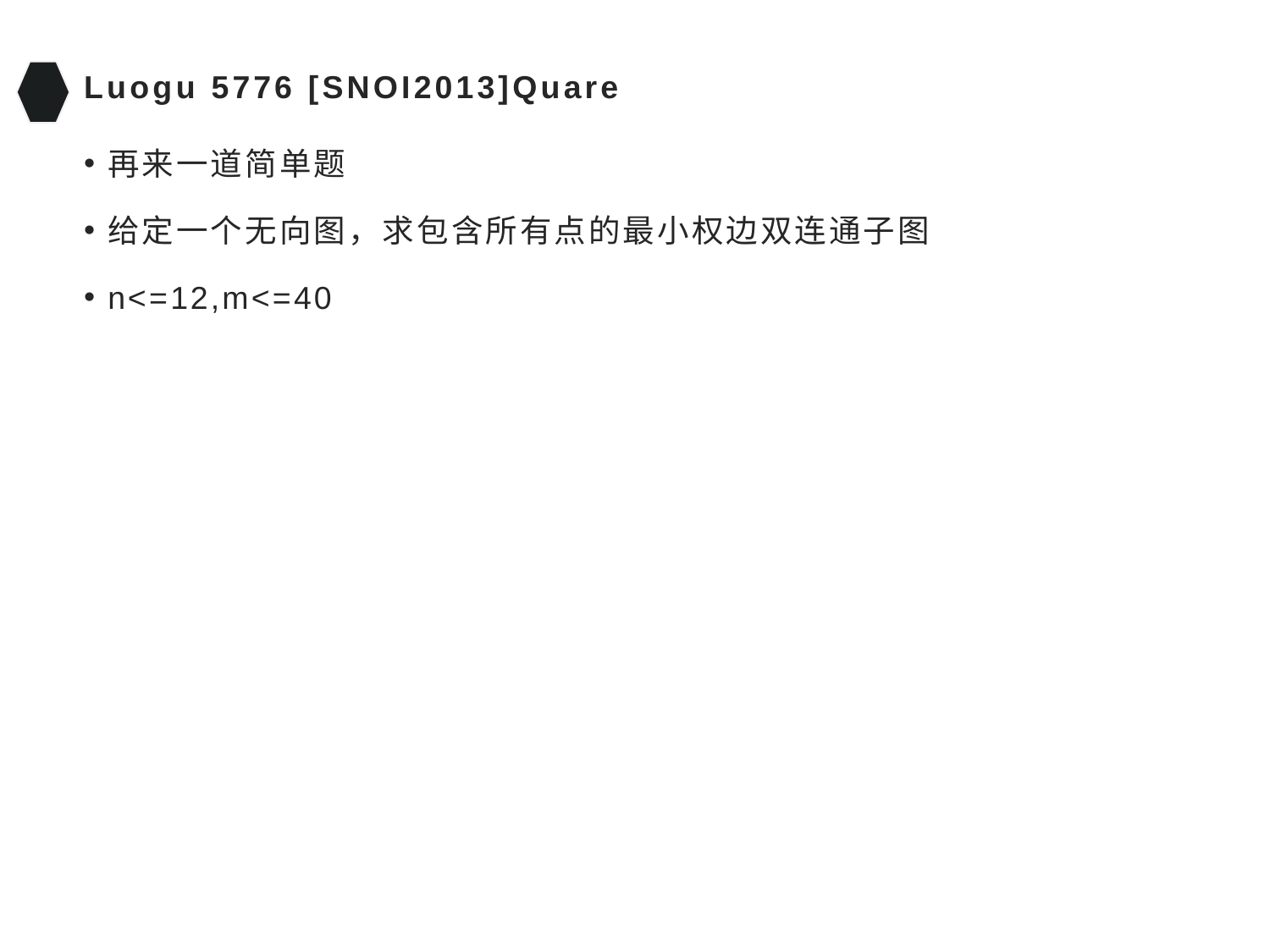

# Luogu 5776 [SNOI2013]Quare
再来一道简单题
给定一个无向图，求包含所有点的最小权边双连通子图
n<=12,m<=40